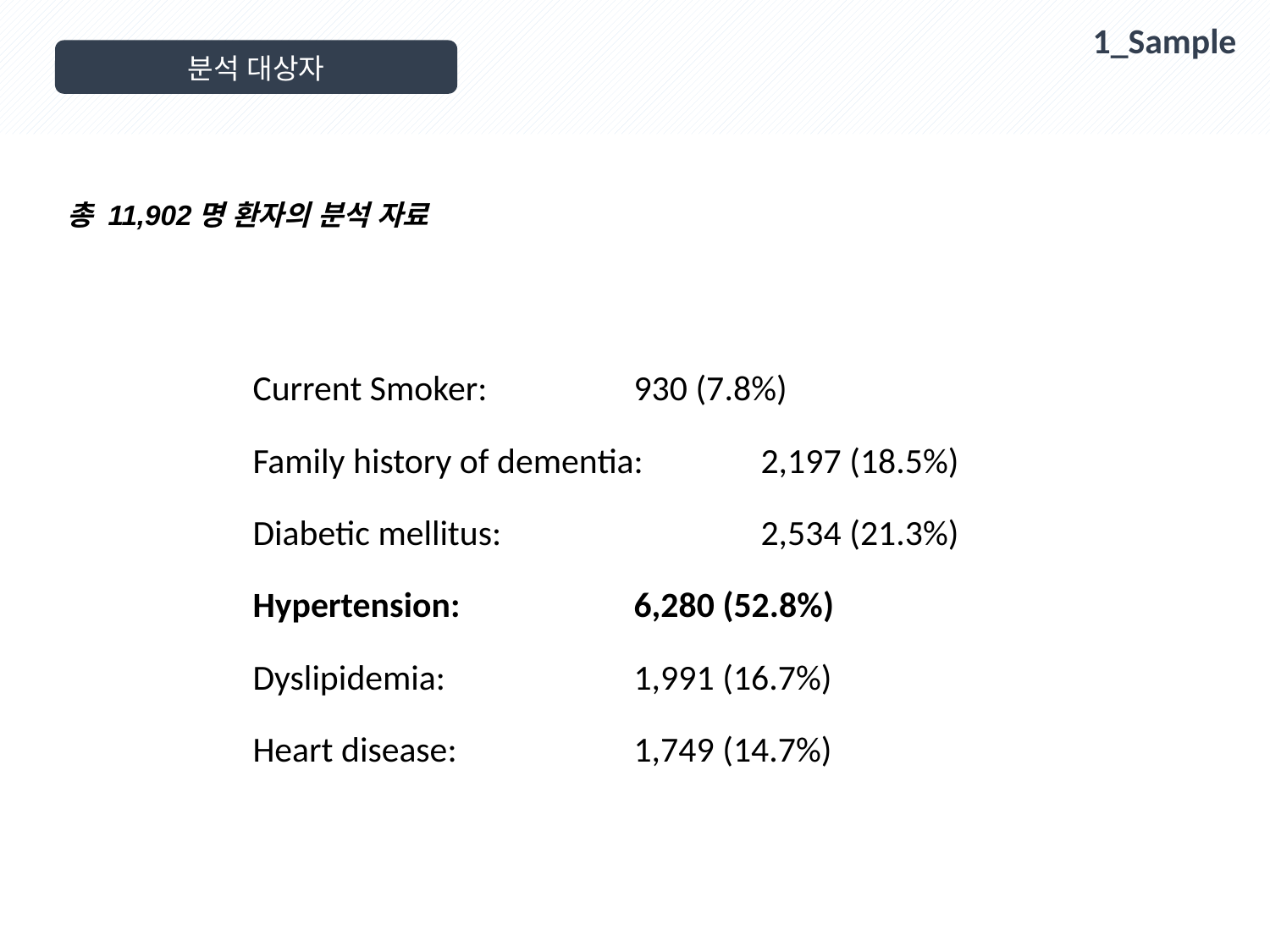

1_Sample

분석 대상자
총 11,902명 환자의 분석 자료
Current Smoker: 		930 (7.8%)
Family history of dementia: 	2,197 (18.5%)
Diabetic mellitus: 		2,534 (21.3%)
Hypertension: 		6,280 (52.8%)
Dyslipidemia: 		1,991 (16.7%)
Heart disease: 		1,749 (14.7%)